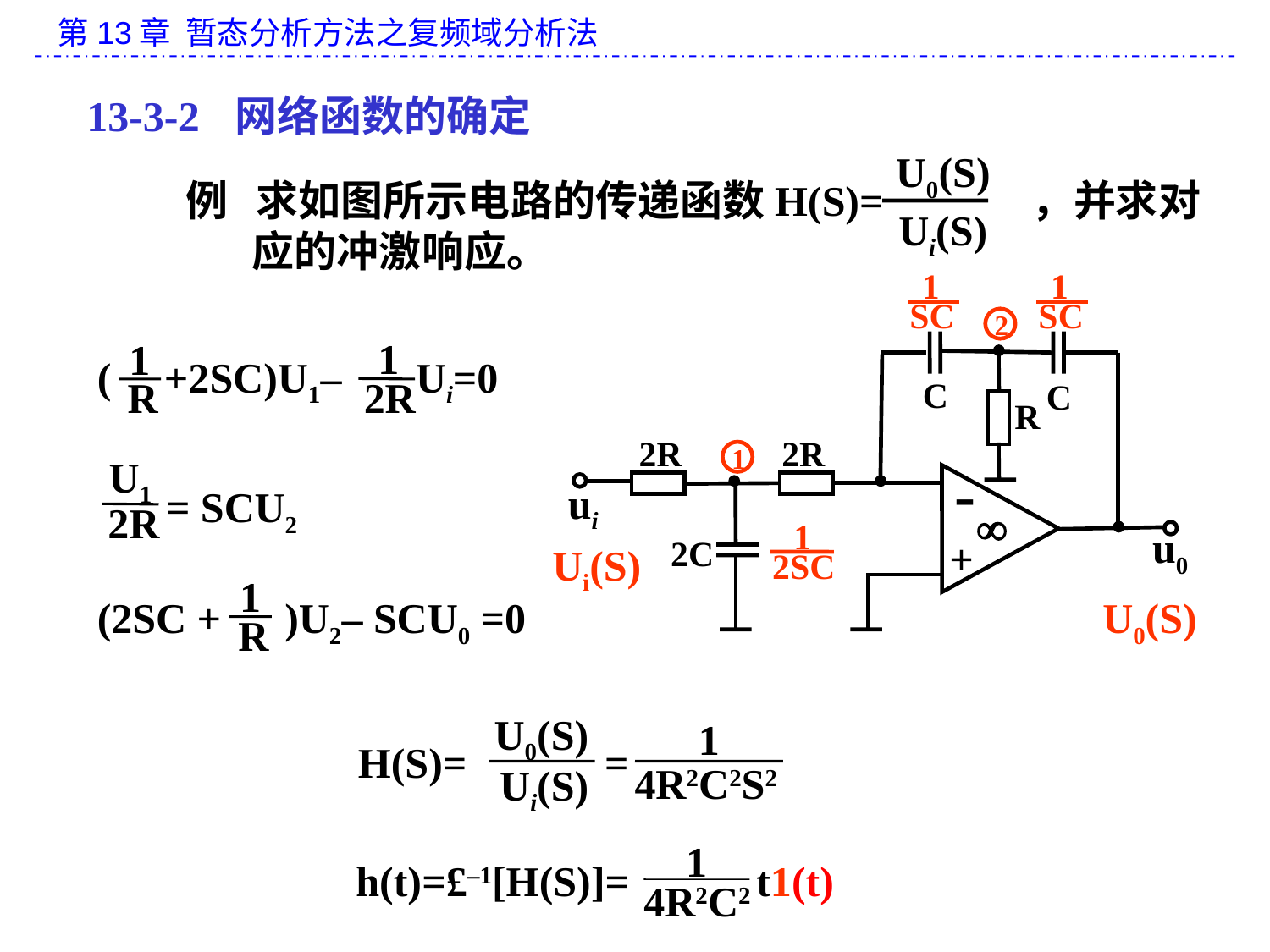

13-3-2 网络函数的确定
U0(S)
Ui(S)

      例   求如图所示电路的传递函数H(S)=             ，并求对
             应的冲激响应。

C
C
R

2R
2R

-

ui

∞
u0

2C
+

1
SC

1
SC

1
2SC

Ui(S)
U0(S)
2

1

1
2R

1
R

(     +2SC)U1–       Ui=0
U1
2R

= SCU2
1
R

(2SC +      )U2– SCU0 =0
U0(S)
Ui(S)

1
4R2C2S2

H(S)=             =
1
4R2C2

h(t)=£–1[H(S)]=            t1(t)